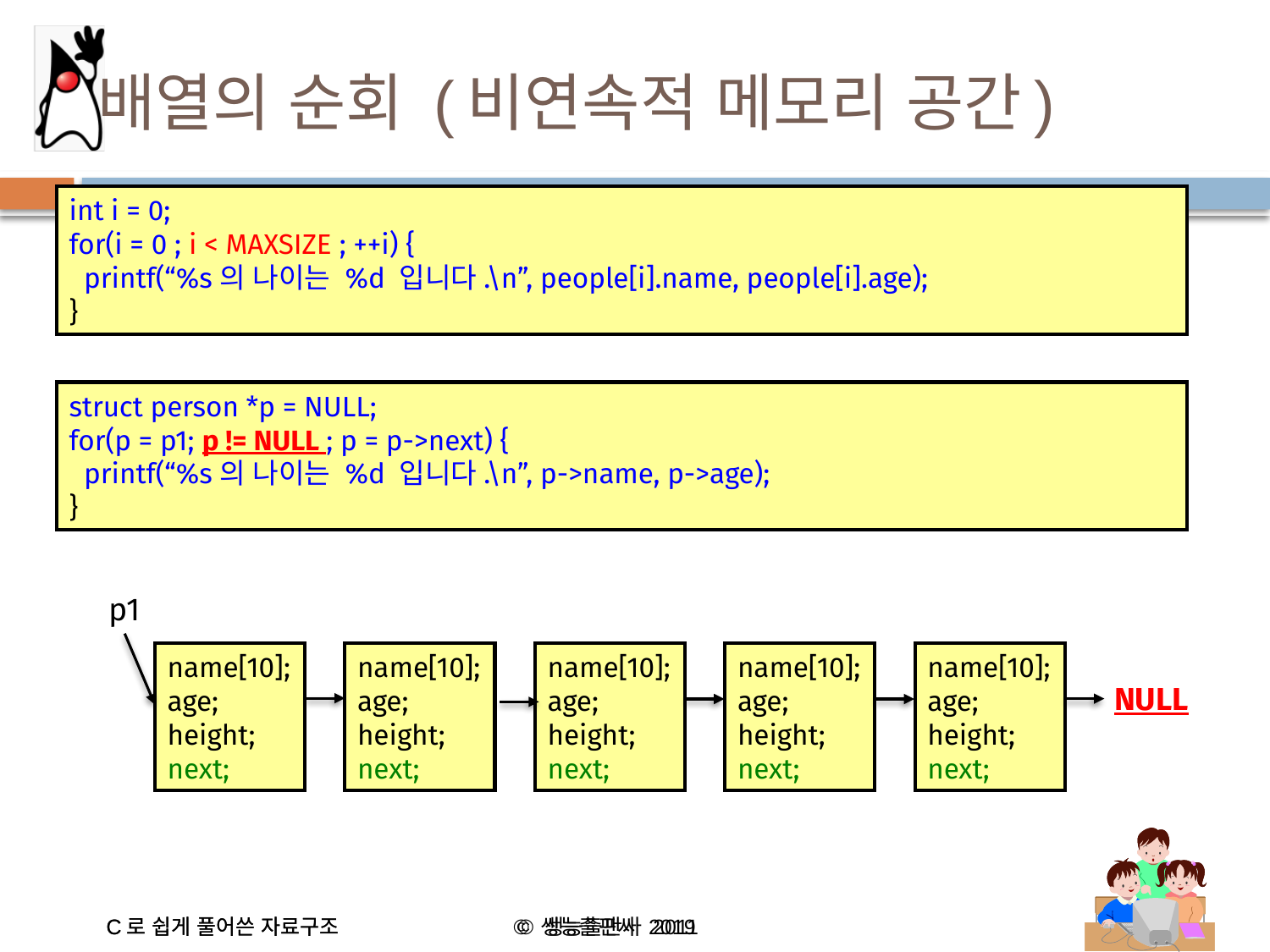

# 배열의 순회 (비연속적 메모리 공간)
int i = 0;
for(i = 0 ; i < MAXSIZE ; ++i) {
  printf(“%s의 나이는 %d 입니다.\n”, people[i].name, people[i].age);
}
struct person *p = NULL;
for(p = p1; p != NULL ; p = p->next) {
  printf(“%s의 나이는 %d 입니다.\n”, p->name, p->age);
}
p1
name[10];
age;
height;
next;
name[10];
age;
height;
next;
name[10];
age;
height;
next;
name[10];
age;
height;
next;
name[10];
age;
height;
next;
NULL